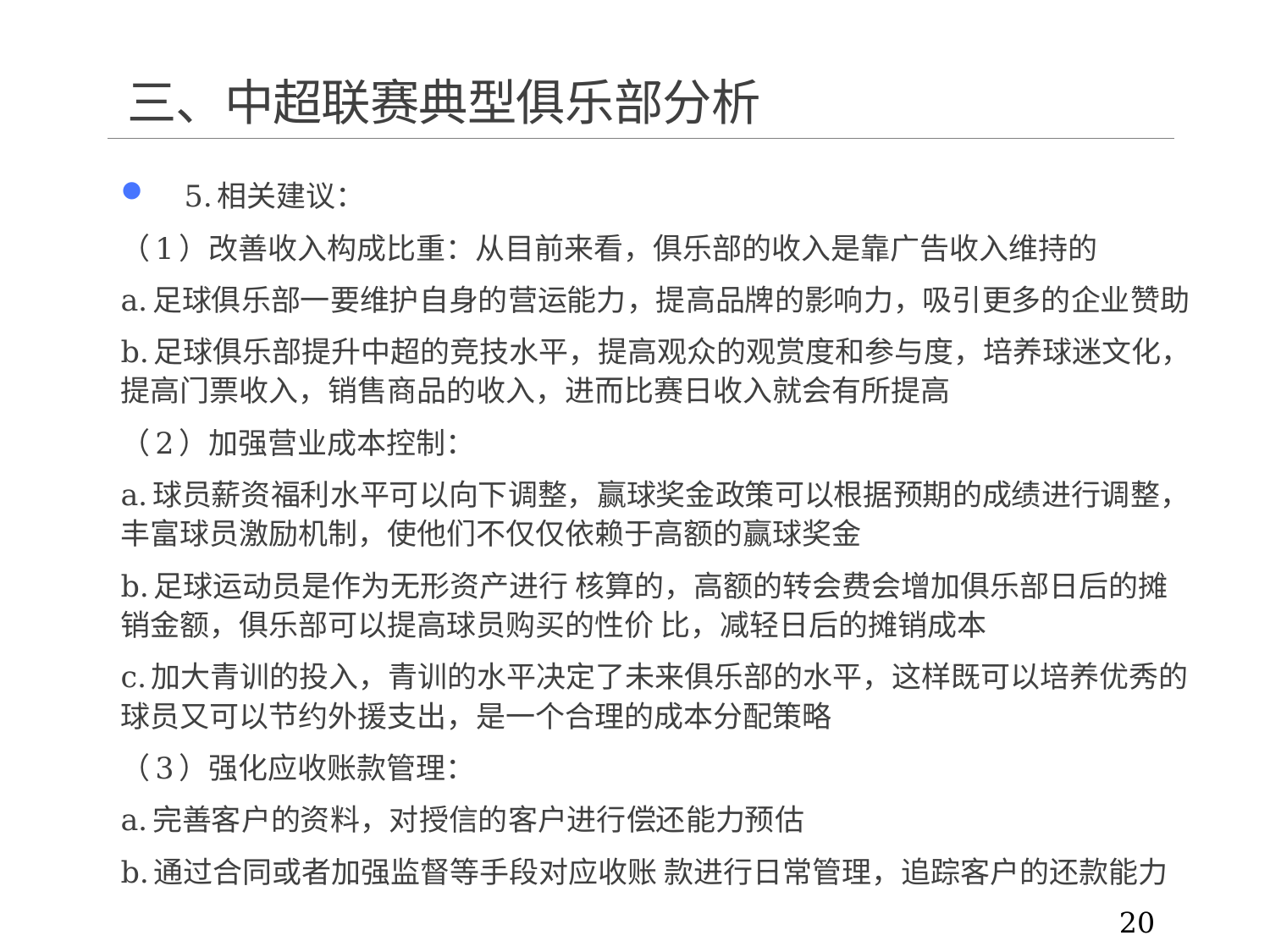

# 三、中超联赛典型俱乐部分析
5.相关建议：
（1）改善收入构成比重：从目前来看，俱乐部的收入是靠广告收入维持的
a.足球俱乐部一要维护自身的营运能力，提高品牌的影响力，吸引更多的企业赞助
b.足球俱乐部提升中超的竞技水平，提高观众的观赏度和参与度，培养球迷文化，提高门票收入，销售商品的收入，进而比赛日收入就会有所提高
（2）加强营业成本控制：
a.球员薪资福利水平可以向下调整，赢球奖金政策可以根据预期的成绩进行调整， 丰富球员激励机制，使他们不仅仅依赖于高额的赢球奖金
b.足球运动员是作为无形资产进行 核算的，高额的转会费会增加俱乐部日后的摊销金额，俱乐部可以提高球员购买的性价 比，减轻日后的摊销成本
c.加大青训的投入，青训的水平决定了未来俱乐部的水平，这样既可以培养优秀的球员又可以节约外援支出，是一个合理的成本分配策略
（3）强化应收账款管理：
a.完善客户的资料，对授信的客户进行偿还能力预估
b.通过合同或者加强监督等手段对应收账 款进行日常管理，追踪客户的还款能力

20